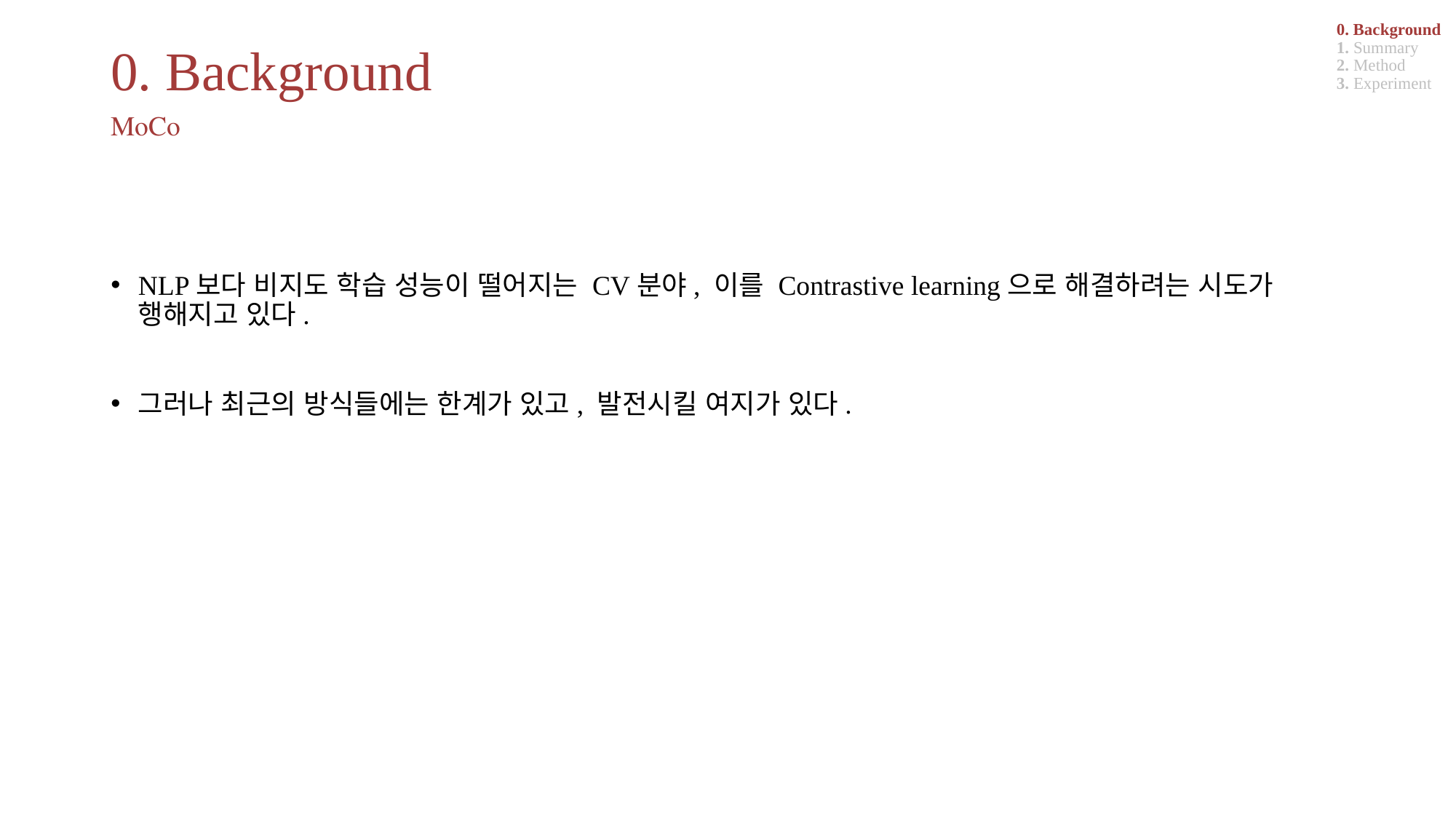

# 0. Background
0. Background
1. Summary
2. Method
3. Experiment

MoCo

NLP보다 비지도 학습 성능이 떨어지는 CV분야, 이를 Contrastive learning으로 해결하려는 시도가 행해지고 있다.

그러나 최근의 방식들에는 한계가 있고, 발전시킬 여지가 있다.